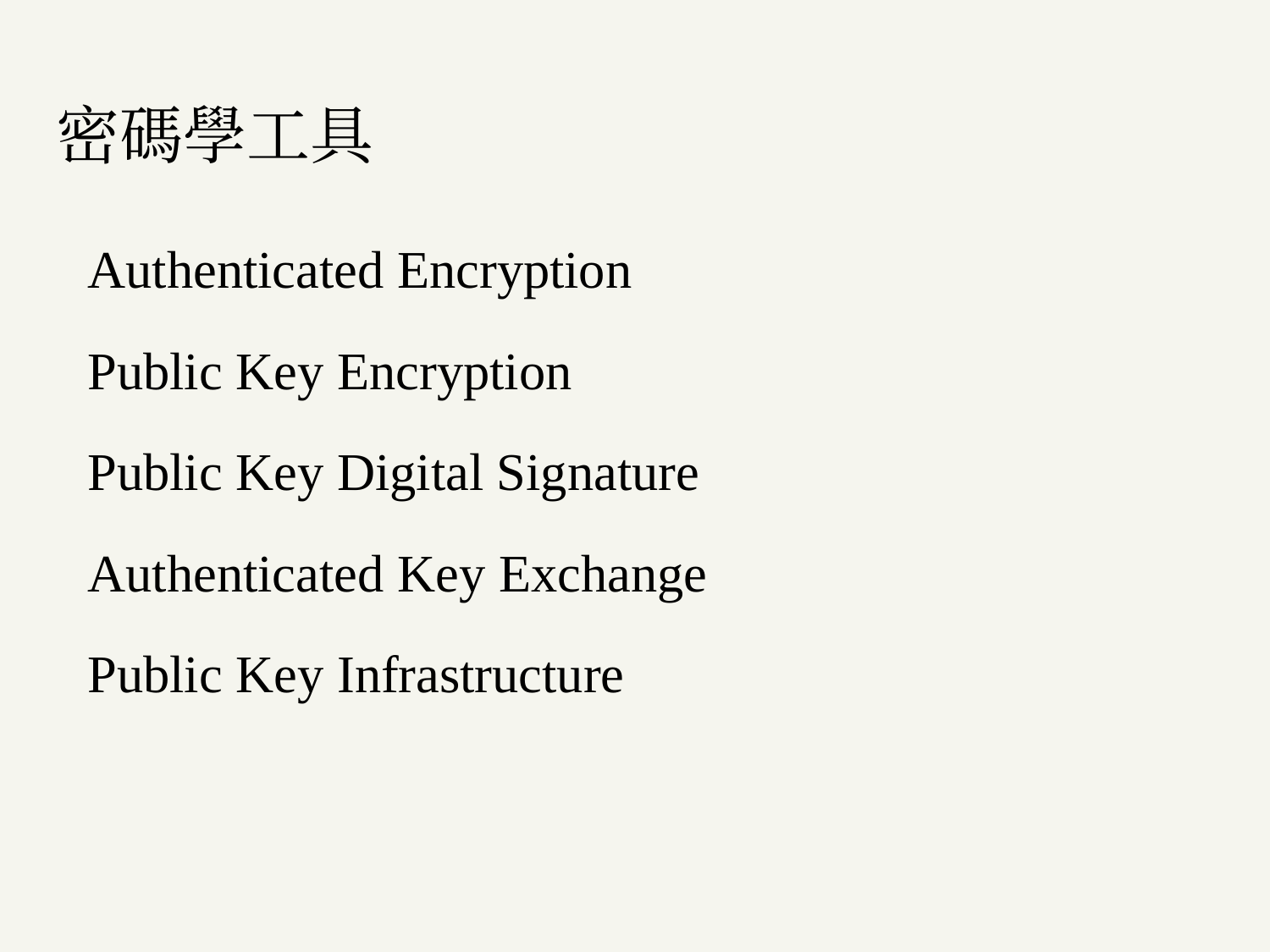

# 密碼學工具
Authenticated Encryption
Public Key Encryption
Public Key Digital Signature
Authenticated Key Exchange
Public Key Infrastructure